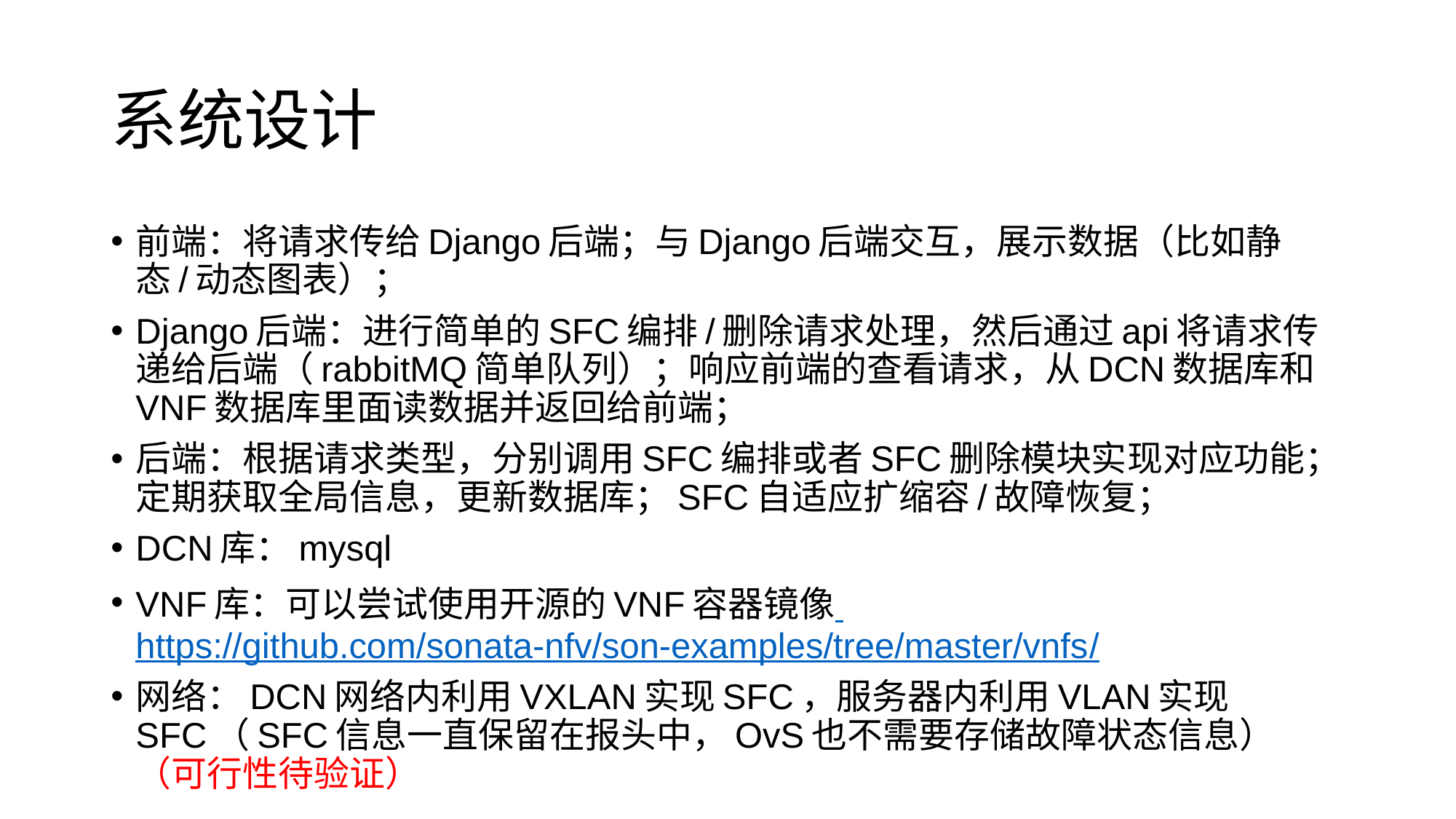

# 系统设计
前端：将请求传给Django后端；与Django后端交互，展示数据（比如静态/动态图表）；
Django后端：进行简单的SFC编排/删除请求处理，然后通过api将请求传递给后端（rabbitMQ简单队列）；响应前端的查看请求，从DCN数据库和VNF数据库里面读数据并返回给前端；
后端：根据请求类型，分别调用SFC编排或者SFC删除模块实现对应功能；定期获取全局信息，更新数据库；SFC自适应扩缩容/故障恢复；
DCN库：mysql
VNF库：可以尝试使用开源的VNF容器镜像 https://github.com/sonata-nfv/son-examples/tree/master/vnfs/
网络：DCN网络内利用VXLAN实现SFC，服务器内利用VLAN实现SFC（SFC信息一直保留在报头中，OvS也不需要存储故障状态信息）（可行性待验证）